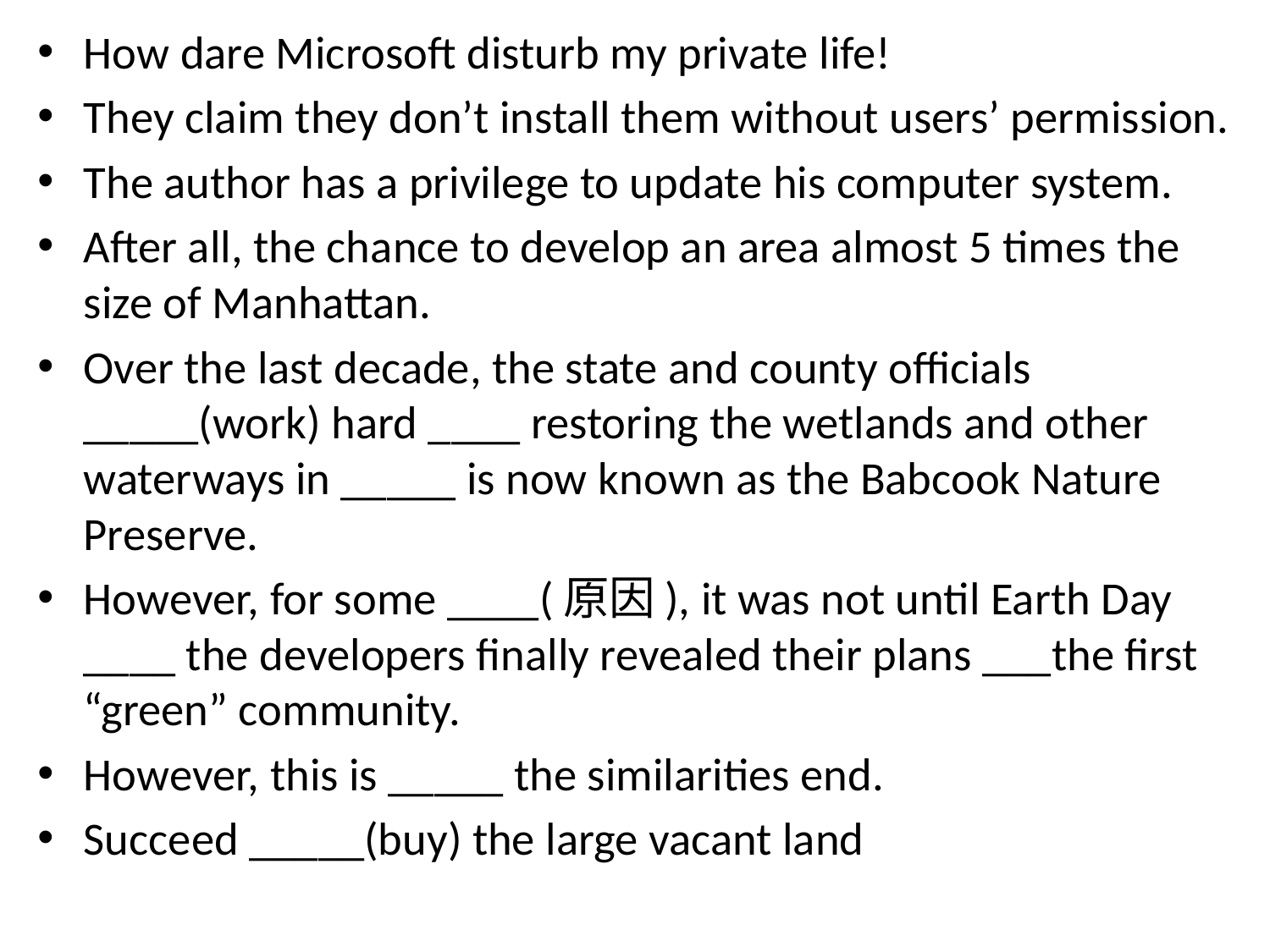

How dare Microsoft disturb my private life!
They claim they don’t install them without users’ permission.
The author has a privilege to update his computer system.
After all, the chance to develop an area almost 5 times the size of Manhattan.
Over the last decade, the state and county officials _____(work) hard ____ restoring the wetlands and other waterways in _____ is now known as the Babcook Nature Preserve.
However, for some ____(原因), it was not until Earth Day ____ the developers finally revealed their plans ___the first “green” community.
However, this is _____ the similarities end.
Succeed _____(buy) the large vacant land